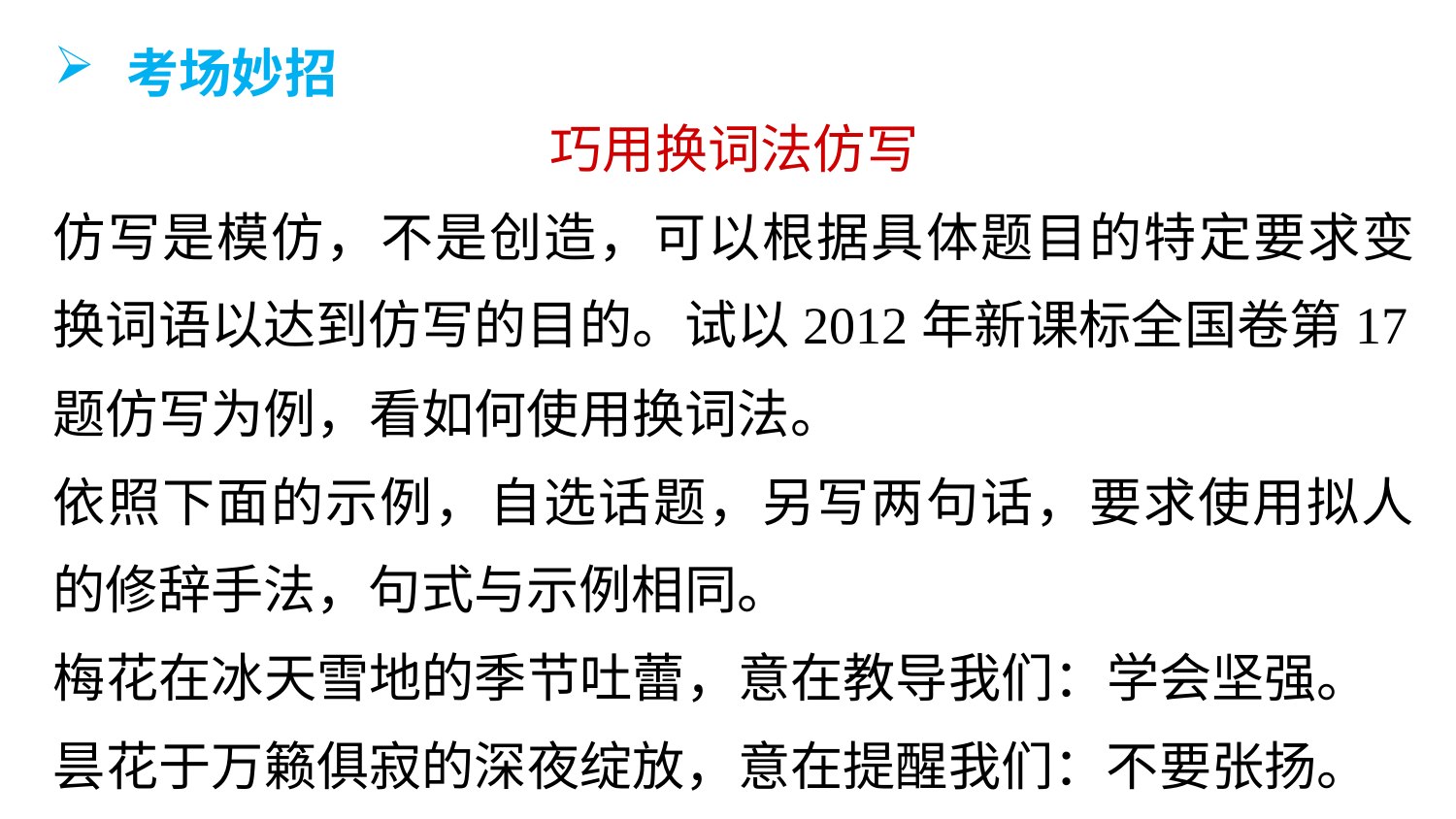

考场妙招
巧用换词法仿写
仿写是模仿，不是创造，可以根据具体题目的特定要求变换词语以达到仿写的目的。试以2012年新课标全国卷第17题仿写为例，看如何使用换词法。
依照下面的示例，自选话题，另写两句话，要求使用拟人的修辞手法，句式与示例相同。
梅花在冰天雪地的季节吐蕾，意在教导我们：学会坚强。
昙花于万籁俱寂的深夜绽放，意在提醒我们：不要张扬。